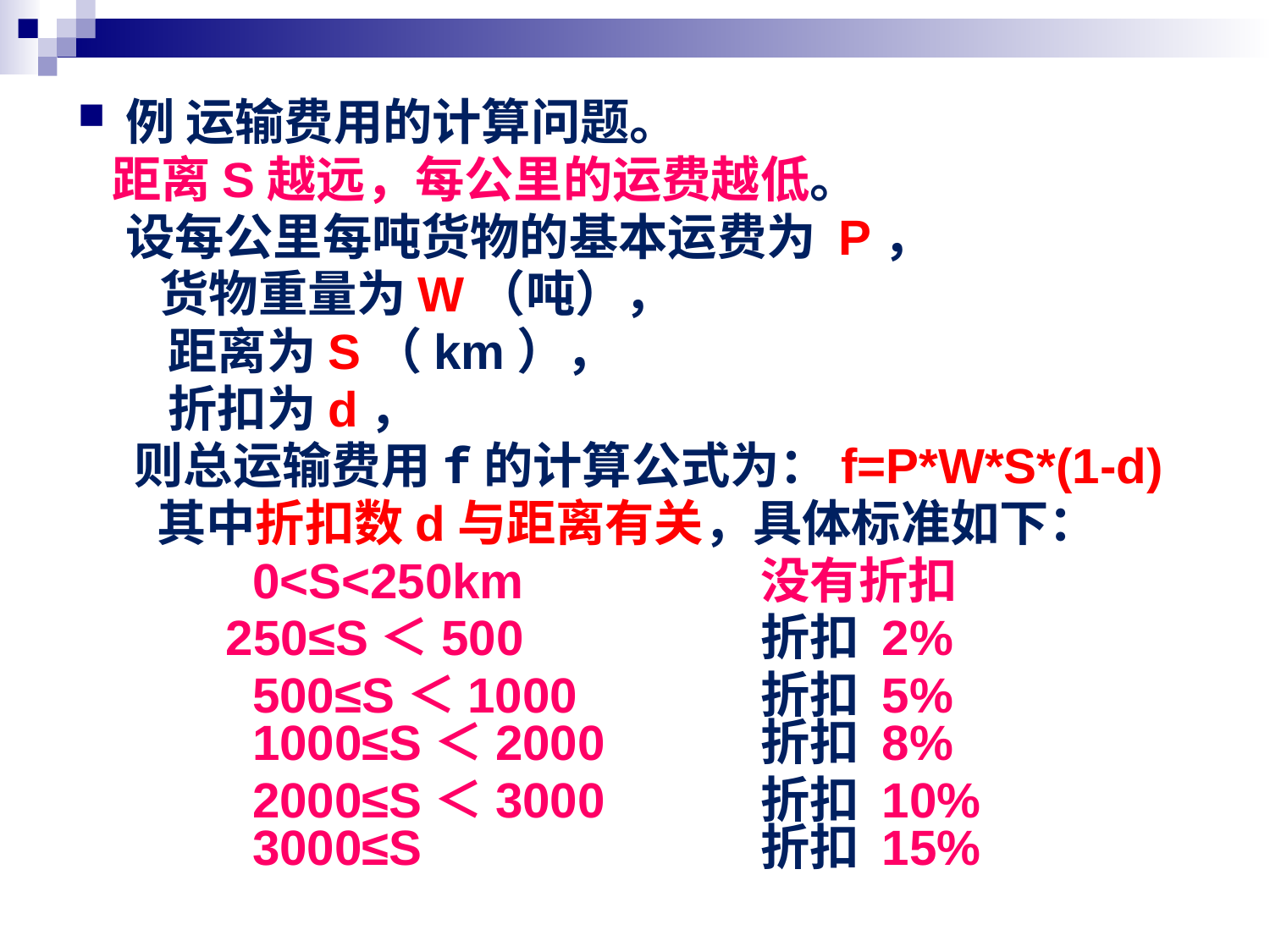

例 运输费用的计算问题。
  距离S越远，每公里的运费越低。
	设每公里每吨货物的基本运费为 P，
	  货物重量为W（吨），
       距离为S（km），
       折扣为d，
    则总运输费用f的计算公式为：f=P*W*S*(1-d)
      其中折扣数d与距离有关，具体标准如下：
		0<S<250km		没有折扣
     250≤S＜500		折扣 2%
		500≤S＜1000		折扣 5%			1000≤S＜2000		折扣 8%
		2000≤S＜3000		折扣 10%			3000≤S			折扣 15%
33